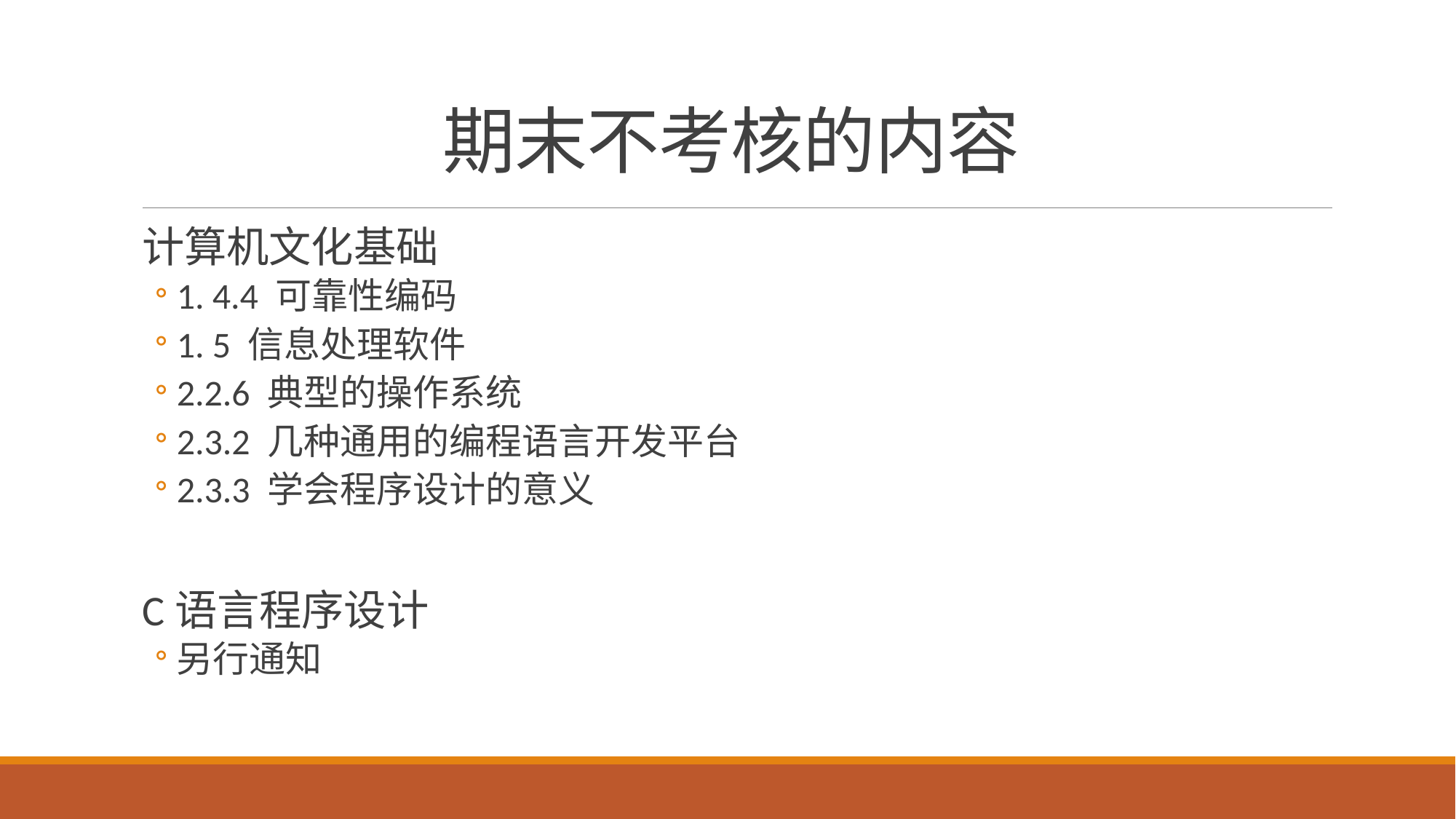

# 期末不考核的内容
计算机文化基础
1. 4.4 可靠性编码
1. 5 信息处理软件
2.2.6 典型的操作系统
2.3.2 几种通用的编程语言开发平台
2.3.3 学会程序设计的意义

C语言程序设计
另行通知